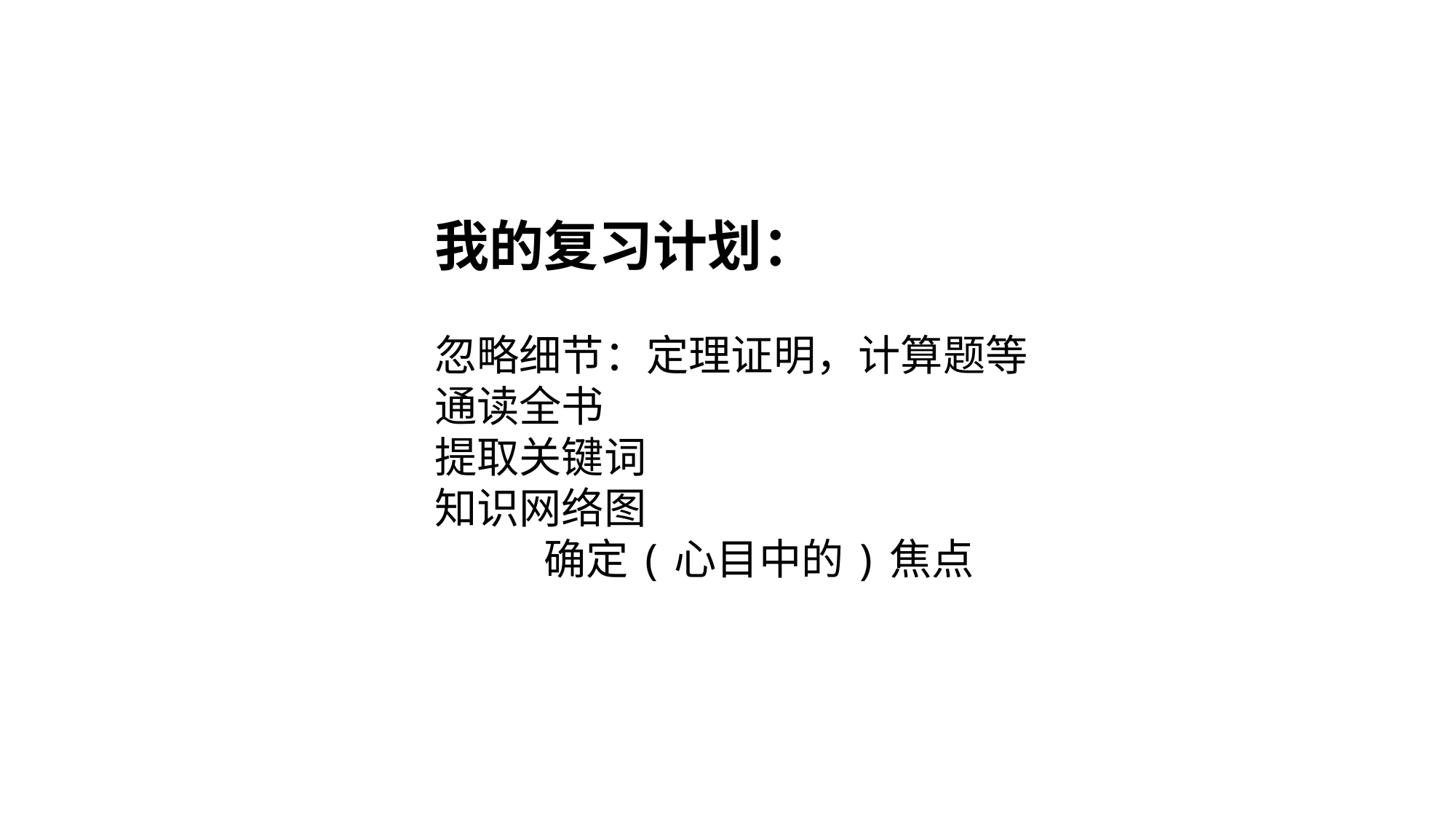

我的复习计划：

忽略细节：定理证明，计算题等
通读全书
提取关键词
知识网络图
	确定(心目中的)焦点